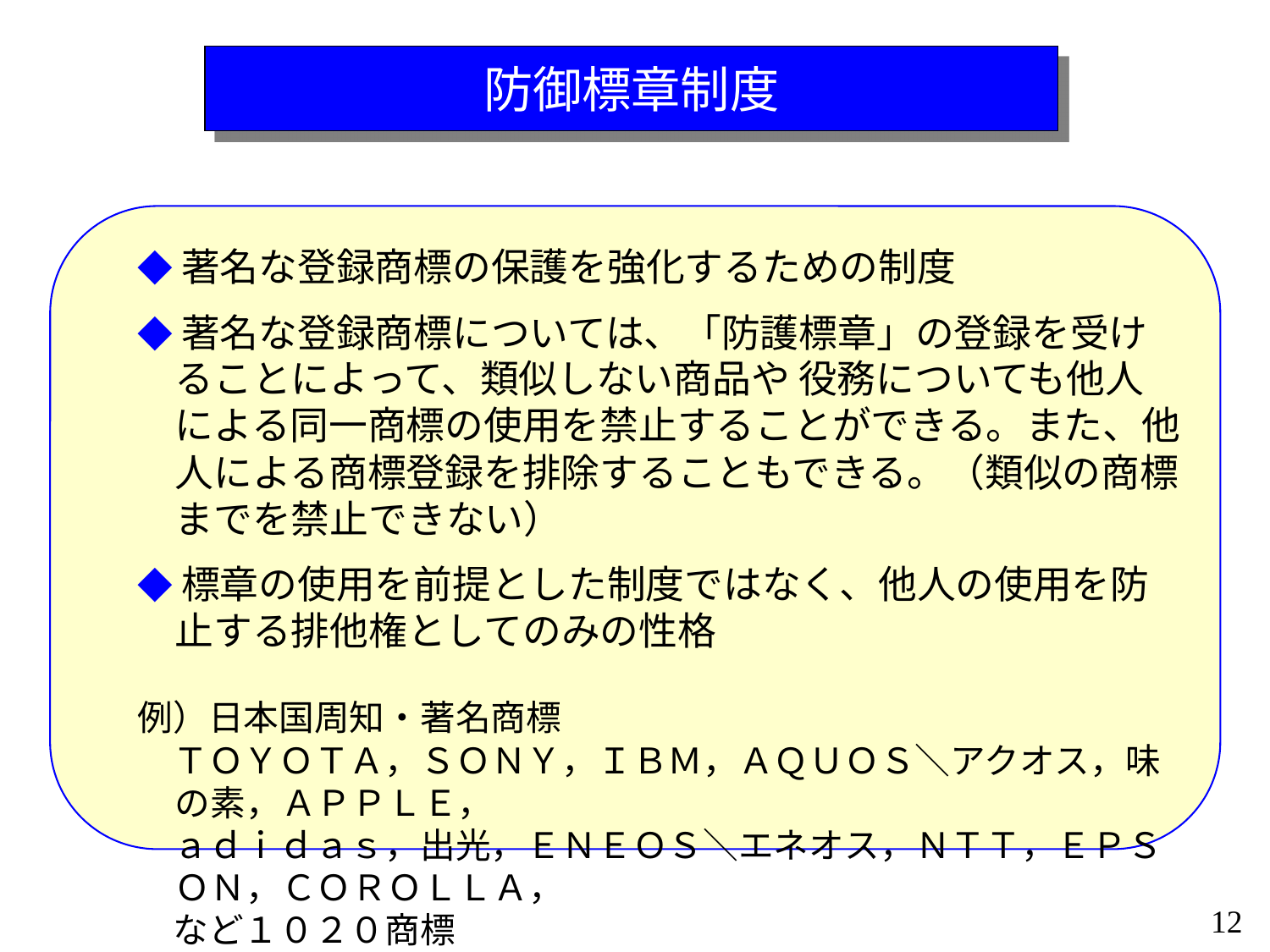

防御標章制度

◆著名な登録商標の保護を強化するための制度
◆著名な登録商標については、「防護標章」の登録を受けることによって、類似しない商品や 役務についても他人による同一商標の使用を禁止することができる。また、他人による商標登録を排除することもできる。（類似の商標までを禁止できない）
◆標章の使用を前提とした制度ではなく、他人の使用を防止する排他権としてのみの性格
例）日本国周知・著名商標
　ＴＯＹＯＴＡ，ＳＯＮＹ，ＩＢＭ，ＡＱＵＯＳ＼アクオス，味の素，ＡＰＰＬＥ，
　ａｄｉｄａｓ，出光，ＥＮＥＯＳ＼エネオス，ＮＴＴ，ＥＰＳＯＮ，ＣＯＲＯＬＬＡ，
　など１０２０商標
12